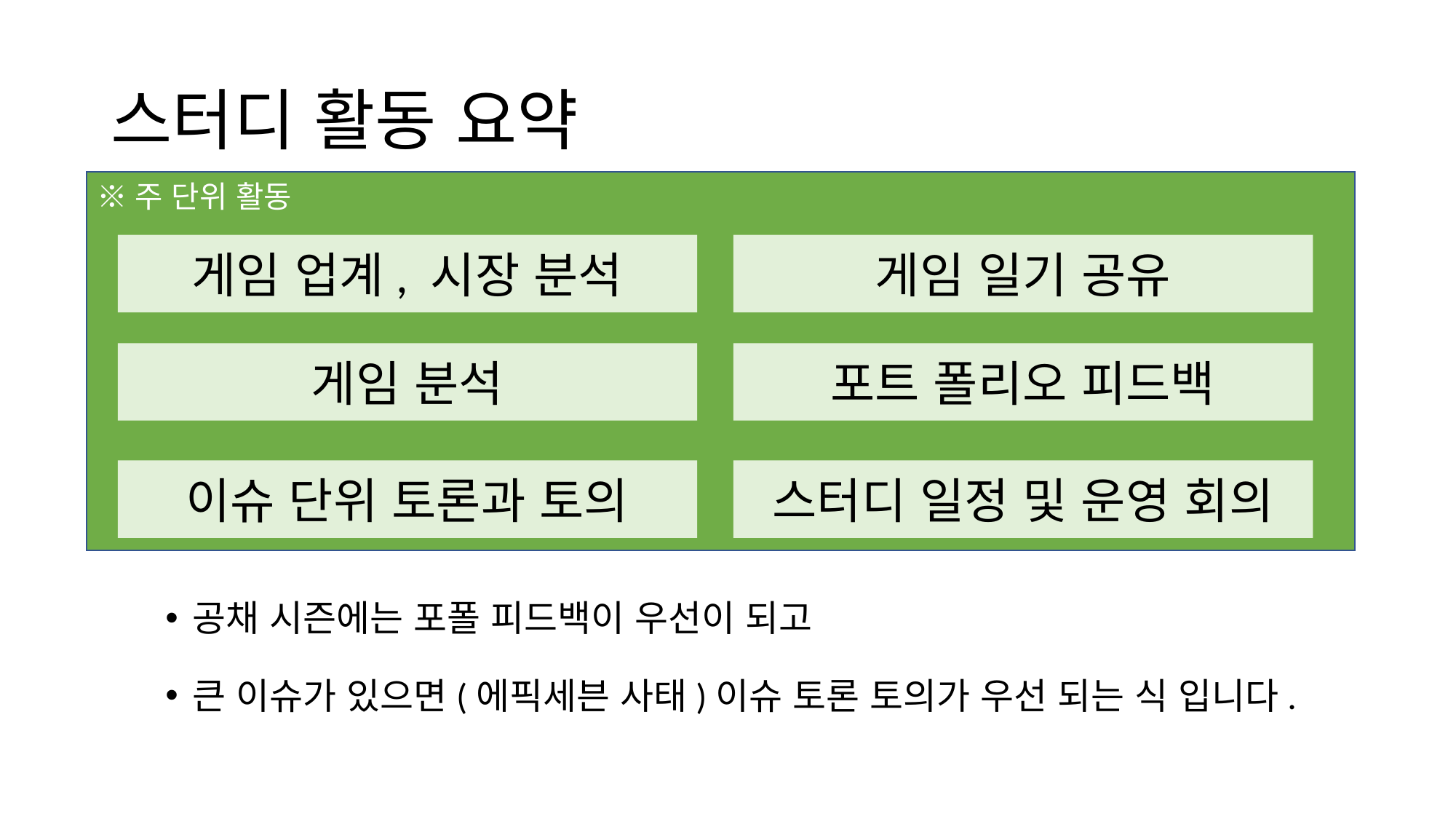

# 스터디 활동 요약
※주 단위 활동
게임 업계, 시장 분석
게임 일기 공유
게임 분석
포트 폴리오 피드백
이슈 단위 토론과 토의
스터디 일정 및 운영 회의
공채 시즌에는 포폴 피드백이 우선이 되고
큰 이슈가 있으면(에픽세븐 사태)이슈 토론 토의가 우선 되는 식 입니다.